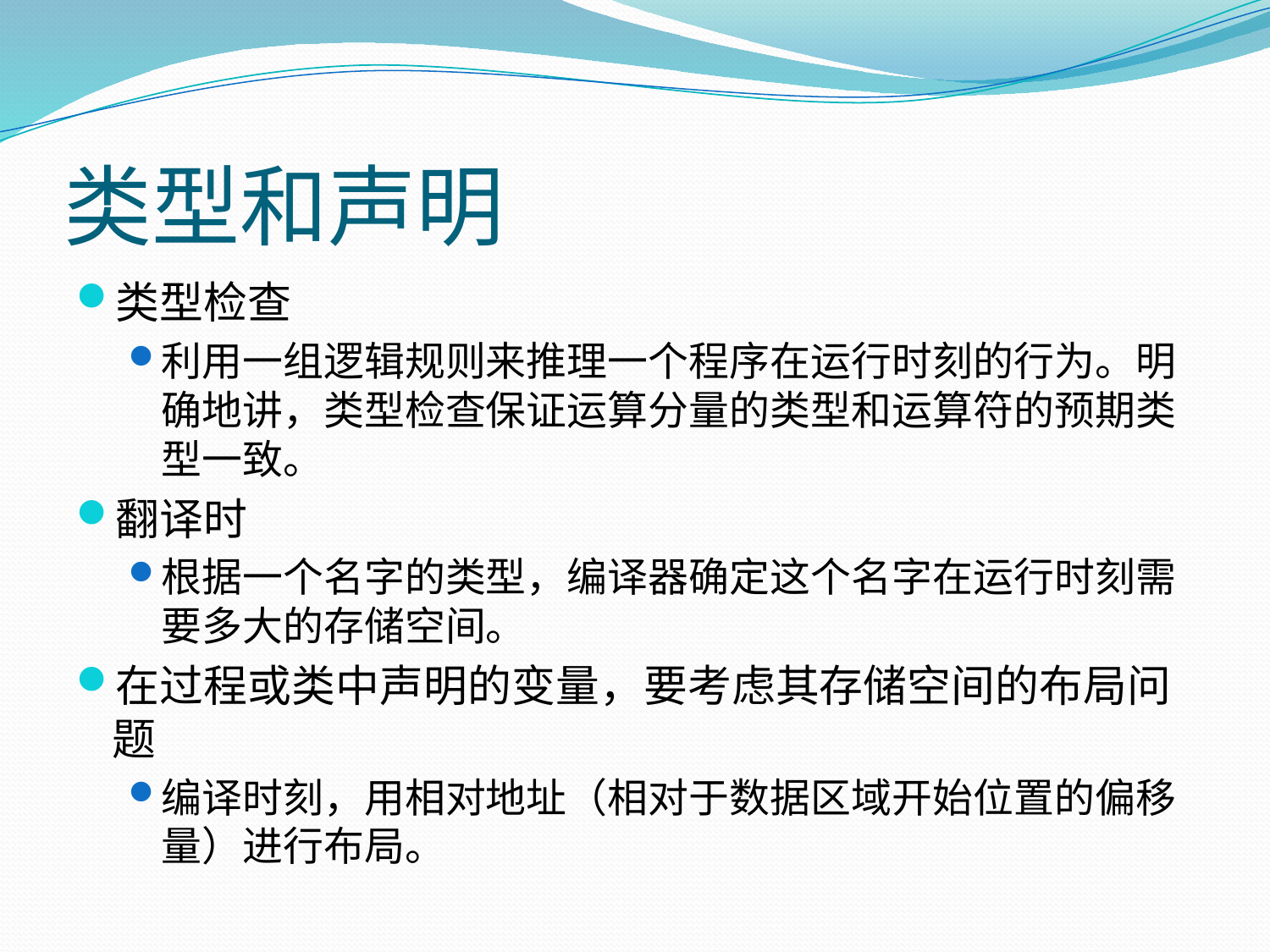

# 类型和声明
类型检查
利用一组逻辑规则来推理一个程序在运行时刻的行为。明确地讲，类型检查保证运算分量的类型和运算符的预期类型一致。
翻译时
根据一个名字的类型，编译器确定这个名字在运行时刻需要多大的存储空间。
在过程或类中声明的变量，要考虑其存储空间的布局问题
编译时刻，用相对地址（相对于数据区域开始位置的偏移量）进行布局。